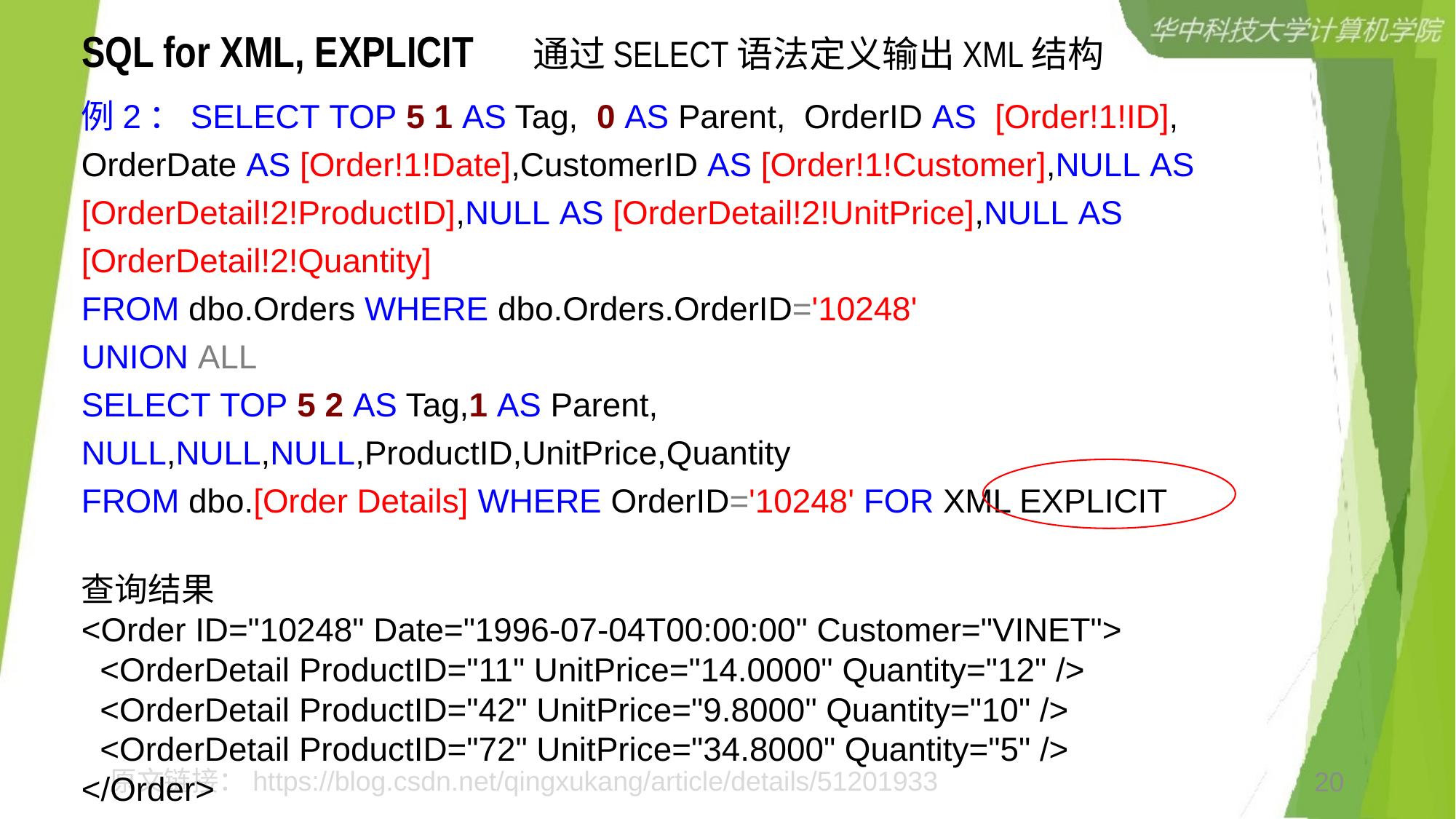

# SQL for XML, EXPLICIT     通过SELECT语法定义输出XML结构
例2：SELECT TOP 5 1 AS Tag,  0 AS Parent,  OrderID AS  [Order!1!ID],
OrderDate AS [Order!1!Date],CustomerID AS [Order!1!Customer],NULL AS [OrderDetail!2!ProductID],NULL AS [OrderDetail!2!UnitPrice],NULL AS [OrderDetail!2!Quantity]
FROM dbo.Orders WHERE dbo.Orders.OrderID='10248'
UNION ALL
SELECT TOP 5 2 AS Tag,1 AS Parent, NULL,NULL,NULL,ProductID,UnitPrice,Quantity
FROM dbo.[Order Details] WHERE OrderID='10248' FOR XML EXPLICIT

查询结果
<Order ID="10248" Date="1996-07-04T00:00:00" Customer="VINET">
  <OrderDetail ProductID="11" UnitPrice="14.0000" Quantity="12" />
  <OrderDetail ProductID="42" UnitPrice="9.8000" Quantity="10" />
  <OrderDetail ProductID="72" UnitPrice="34.8000" Quantity="5" />
</Order>
原文链接：https://blog.csdn.net/qingxukang/article/details/51201933
20